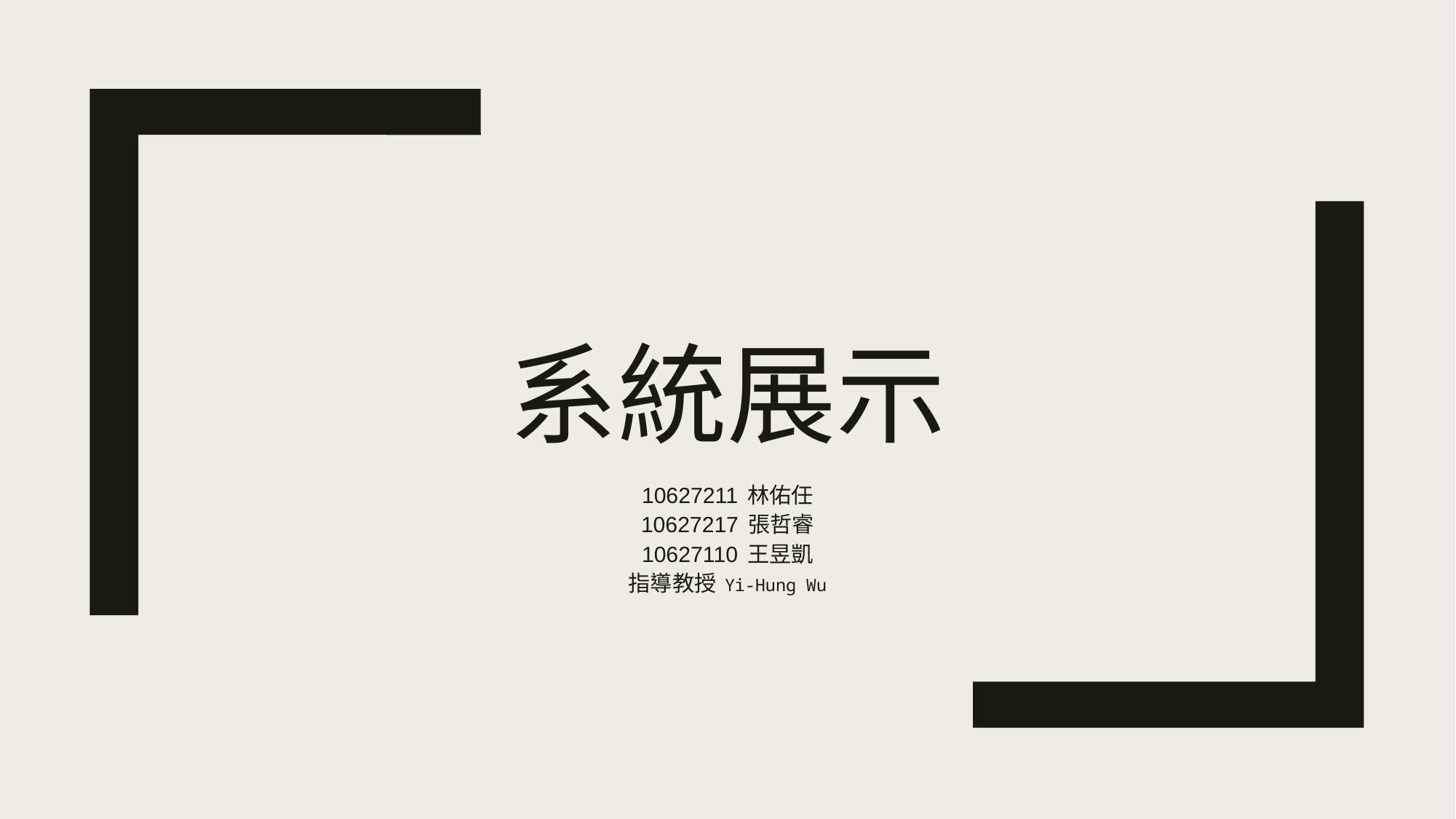

# 系統展示
10627211 林佑任
10627217 張哲睿
10627110 王昱凱
指導教授 Yi-Hung Wu